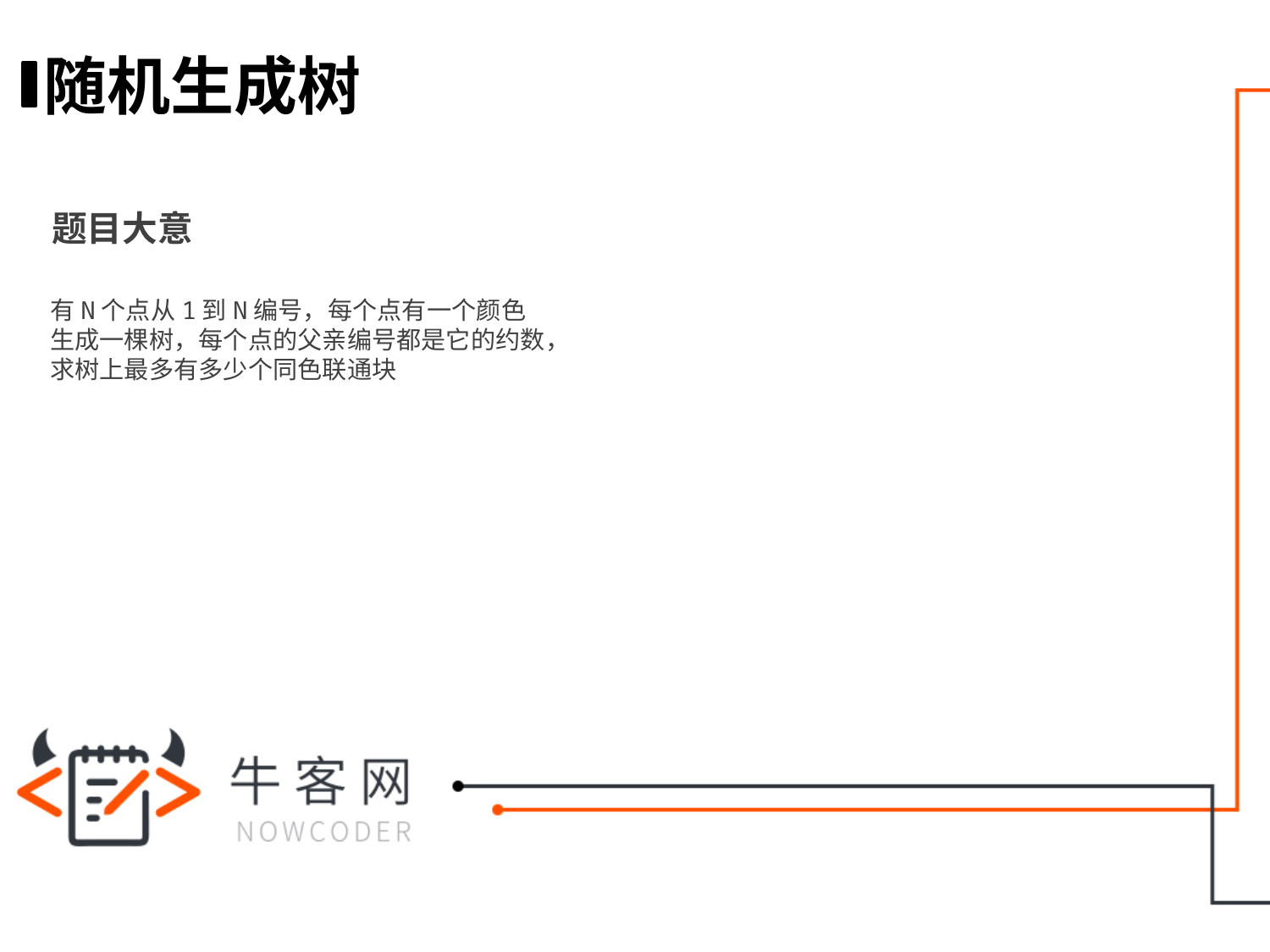

随机生成树

题目大意
有N个点从1到N编号，每个点有一个颜色
生成一棵树，每个点的父亲编号都是它的约数，
求树上最多有多少个同色联通块